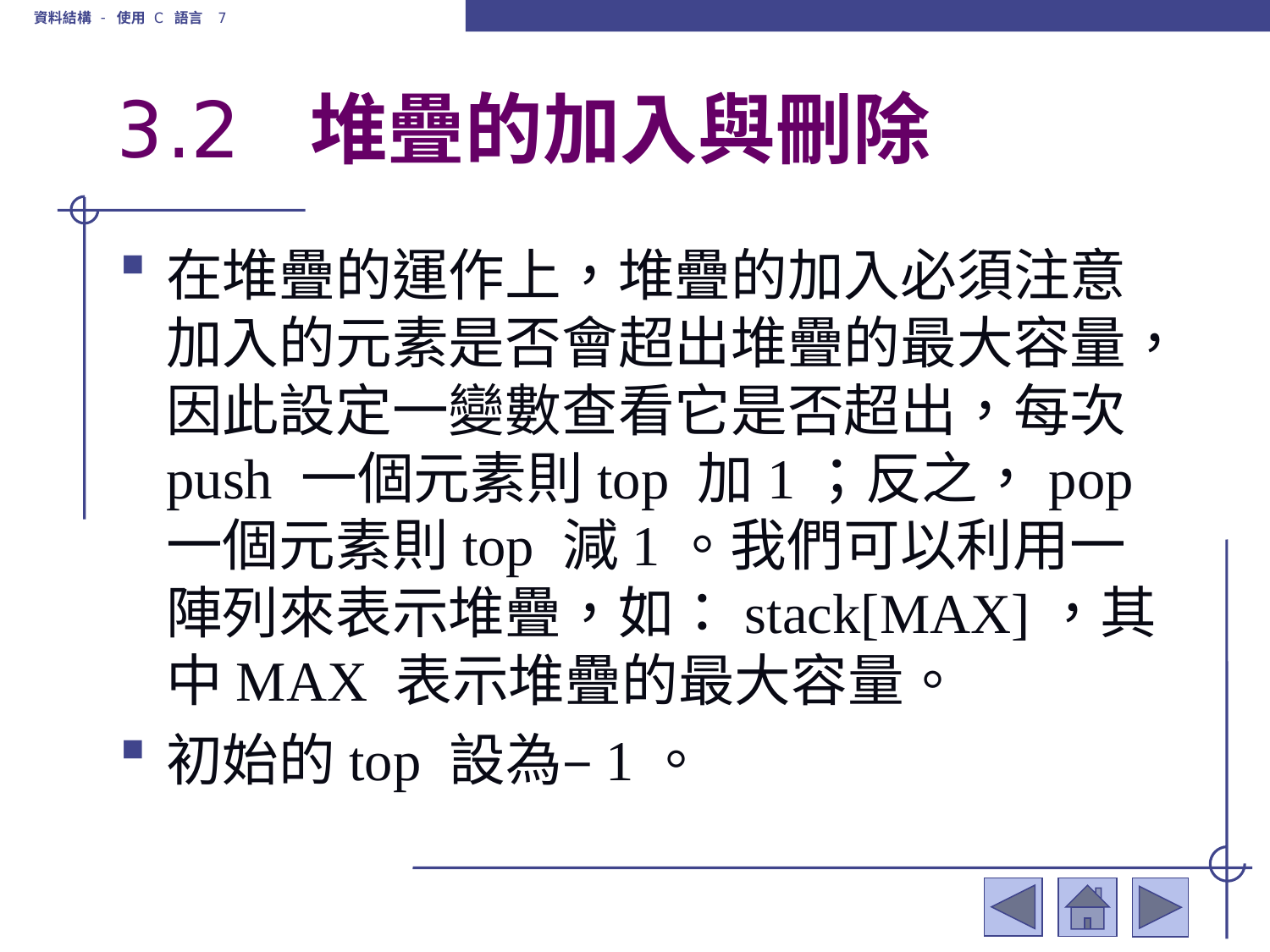

資料結構 - 使用 C 語言   7
# 3.2	  堆疊的加入與刪除
在堆疊的運作上，堆疊的加入必須注意加入的元素是否會超出堆疊的最大容量，因此設定一變數查看它是否超出，每次push 一個元素則top 加1；反之，pop 一個元素則top 減1。我們可以利用一陣列來表示堆疊，如：stack[MAX]，其中MAX 表示堆疊的最大容量。
初始的top 設為–1。